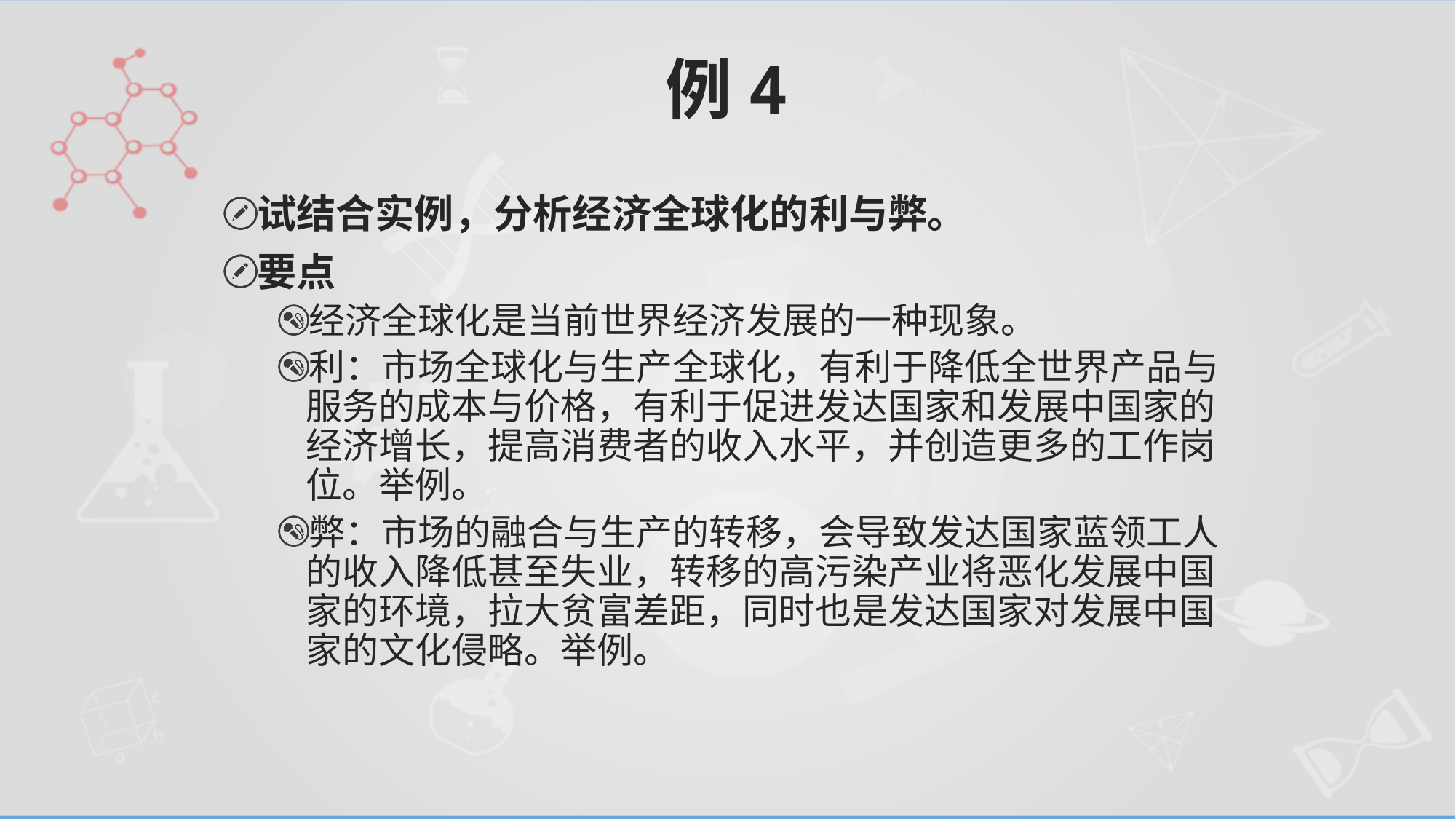

# 例4
试结合实例，分析经济全球化的利与弊。
要点
经济全球化是当前世界经济发展的一种现象。
利：市场全球化与生产全球化，有利于降低全世界产品与服务的成本与价格，有利于促进发达国家和发展中国家的经济增长，提高消费者的收入水平，并创造更多的工作岗位。举例。
弊：市场的融合与生产的转移，会导致发达国家蓝领工人的收入降低甚至失业，转移的高污染产业将恶化发展中国家的环境，拉大贫富差距，同时也是发达国家对发展中国家的文化侵略。举例。